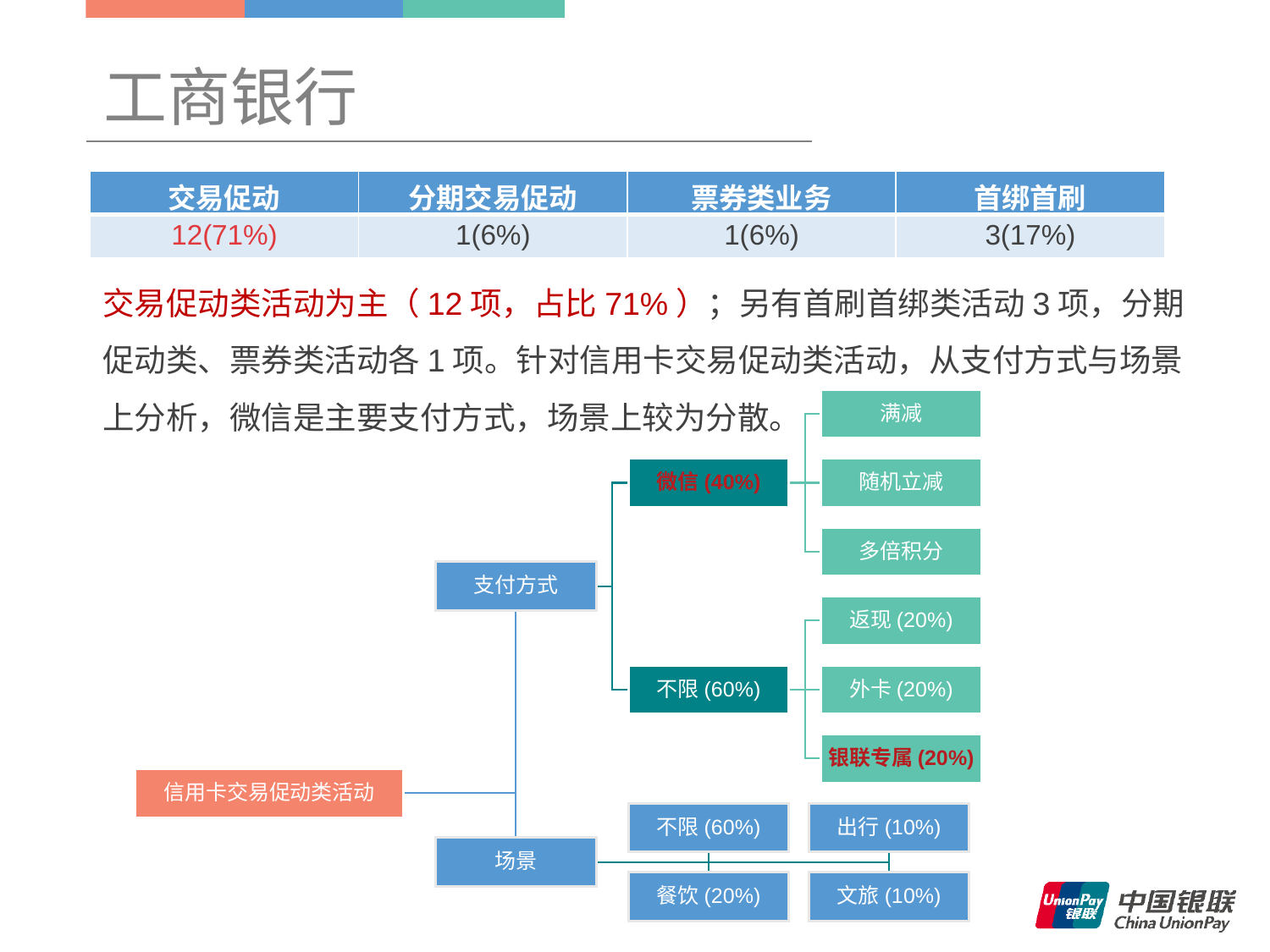

工商银行
| 交易促动 | 分期交易促动 | 票券类业务 | 首绑首刷 |
| --- | --- | --- | --- |
| 12(71%) | 1(6%) | 1(6%) | 3(17%) |
交易促动类活动为主（12项，占比71%）；另有首刷首绑类活动3项，分期促动类、票券类活动各1项。针对信用卡交易促动类活动，从支付方式与场景上分析，微信是主要支付方式，场景上较为分散。
信用卡交易促动类活动
支付方式
微信(40%)
满减
随机立减
多倍积分
不限(60%)
返现(20%)
外卡(20%)
银联专属(20%)
场景
不限(60%)
餐饮(20%)
出行(10%)
文旅(10%)